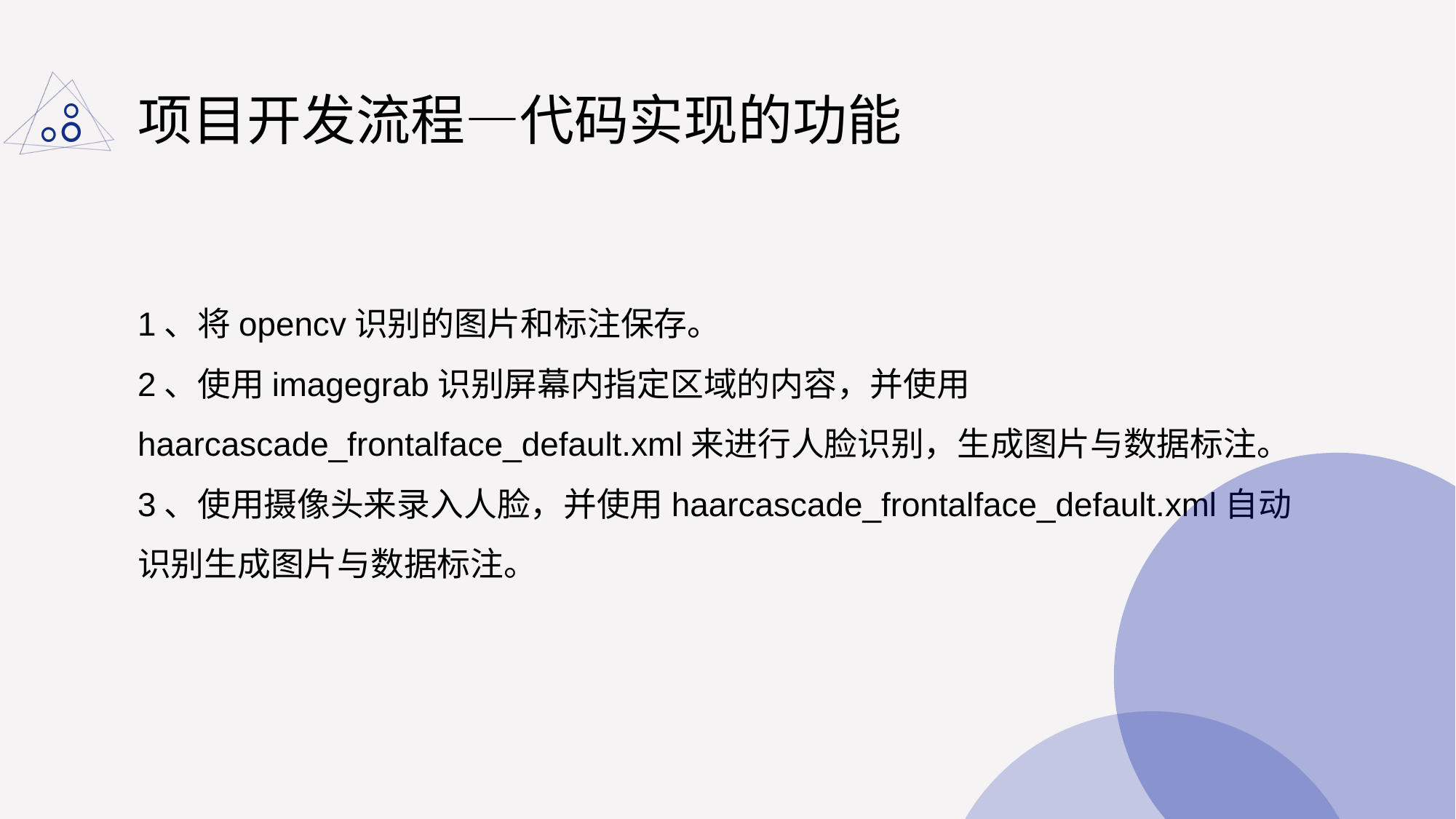

# 项目开发流程—代码实现的功能
1、将opencv识别的图片和标注保存。
2、使用imagegrab识别屏幕内指定区域的内容，并使用haarcascade_frontalface_default.xml来进行人脸识别，生成图片与数据标注。
3、使用摄像头来录入人脸，并使用haarcascade_frontalface_default.xml自动识别生成图片与数据标注。